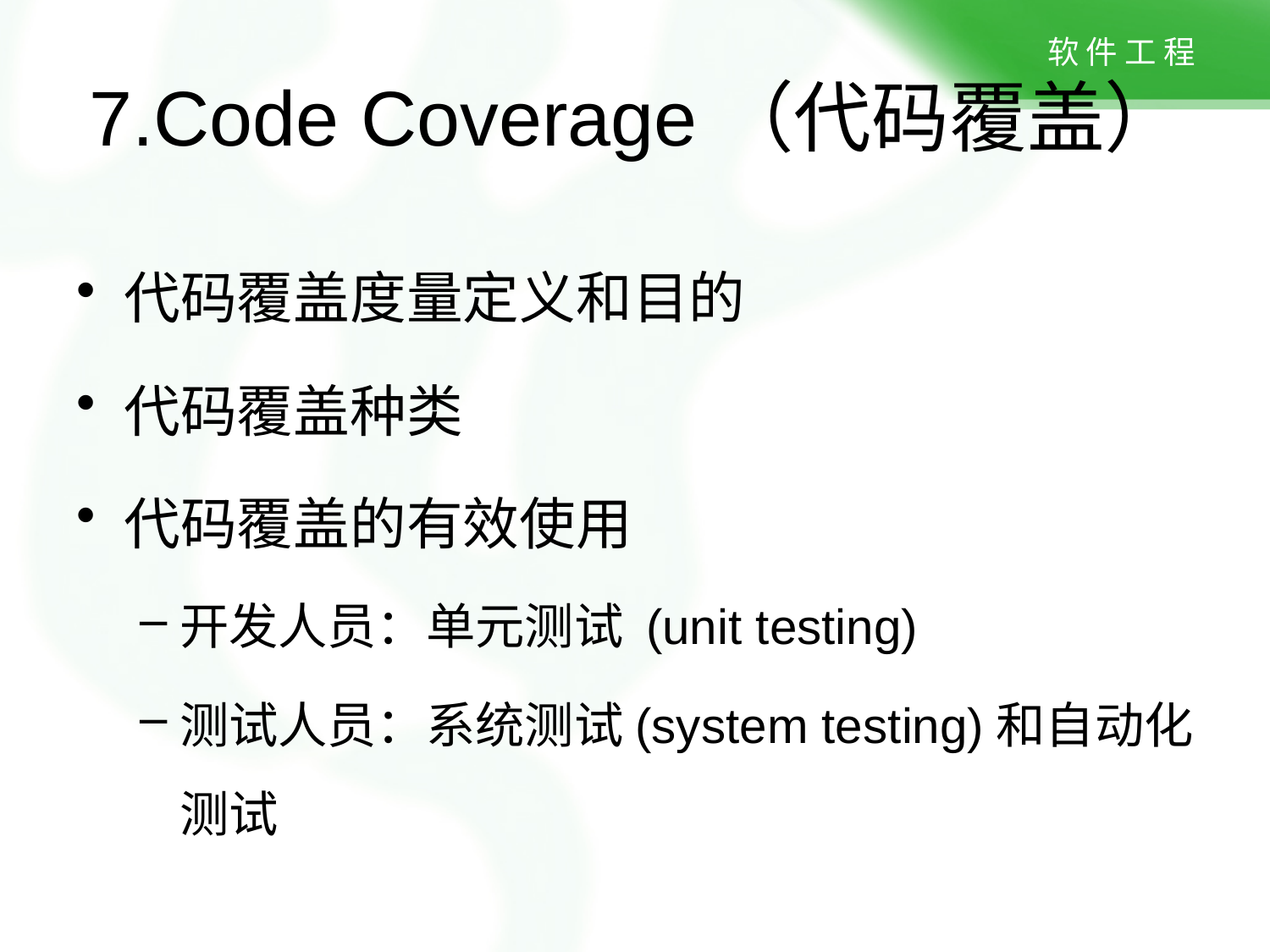

# 7.Code Coverage（代码覆盖）
代码覆盖度量定义和目的
代码覆盖种类
代码覆盖的有效使用
开发人员：单元测试 (unit testing)
测试人员：系统测试(system testing)和自动化测试